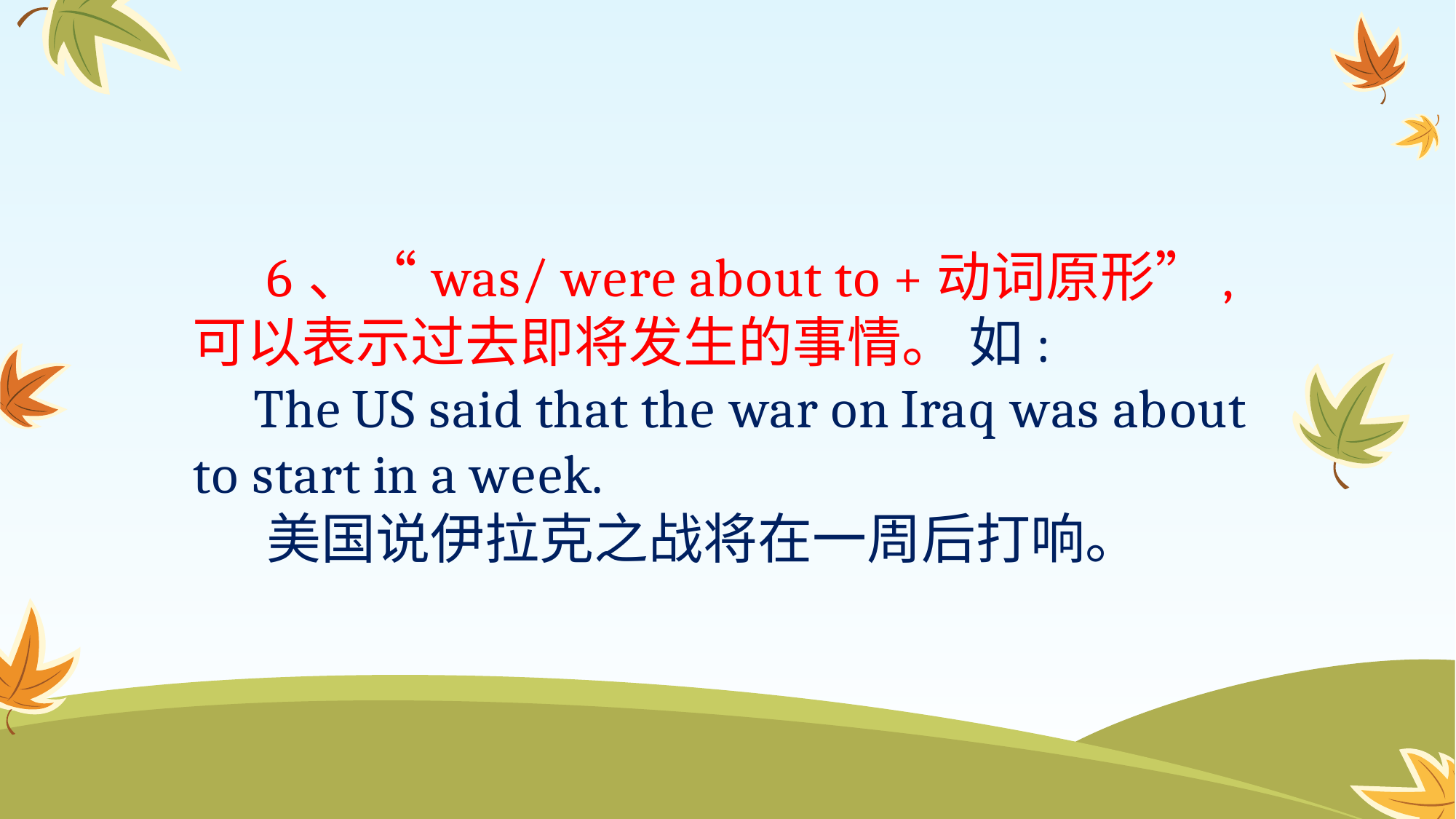

6、“was/ were about to +动词原形”,可以表示过去即将发生的事情。 如:
     The US said that the war on Iraq was about to start in a week.
     美国说伊拉克之战将在一周后打响。